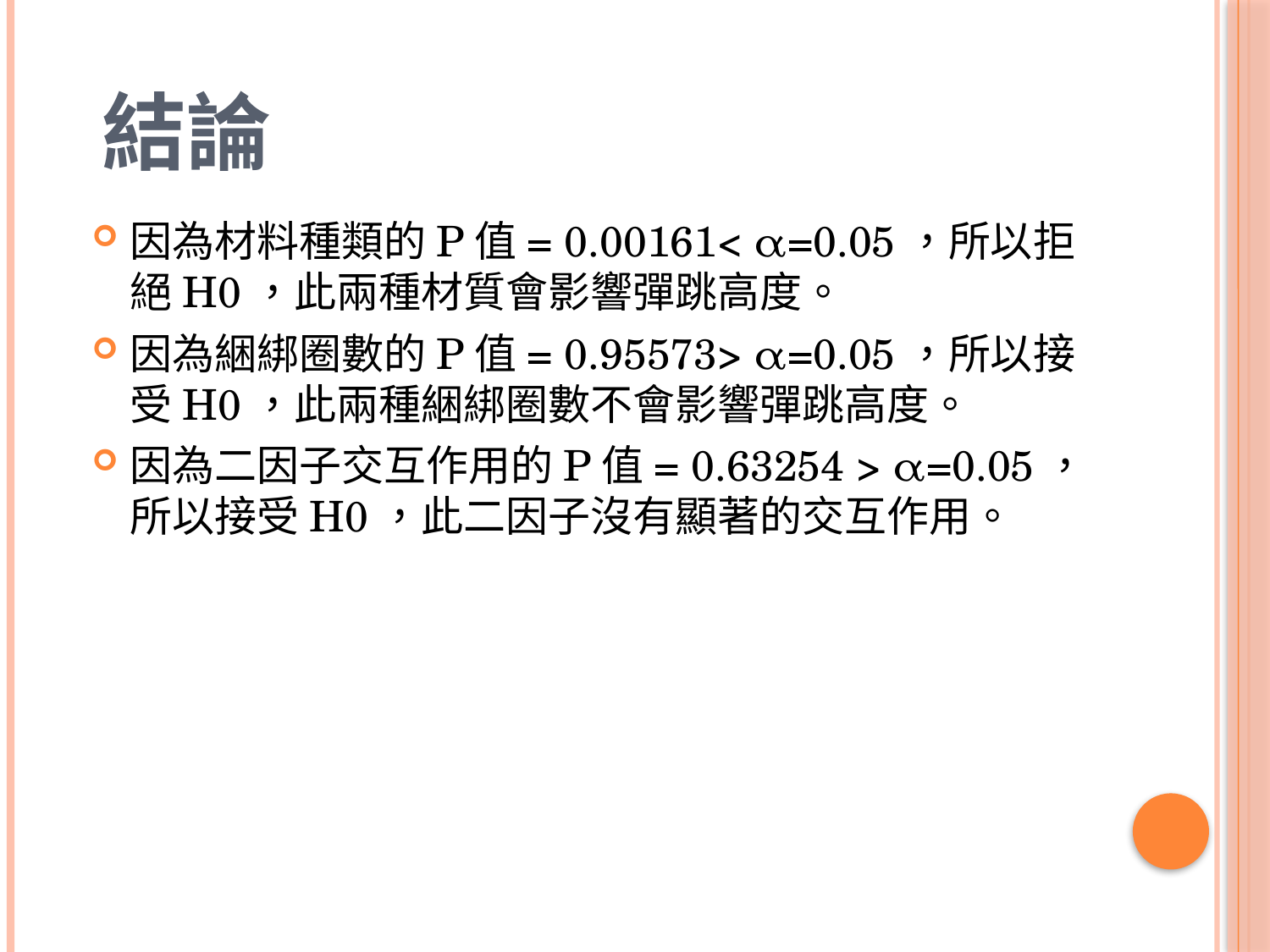

# 結論
因為材料種類的P值= 0.00161< α=0.05，所以拒絕H0，此兩種材質會影響彈跳高度。
因為綑綁圈數的P值= 0.95573> α=0.05，所以接受H0，此兩種綑綁圈數不會影響彈跳高度。
因為二因子交互作用的P值= 0.63254 > α=0.05，所以接受H0，此二因子沒有顯著的交互作用。